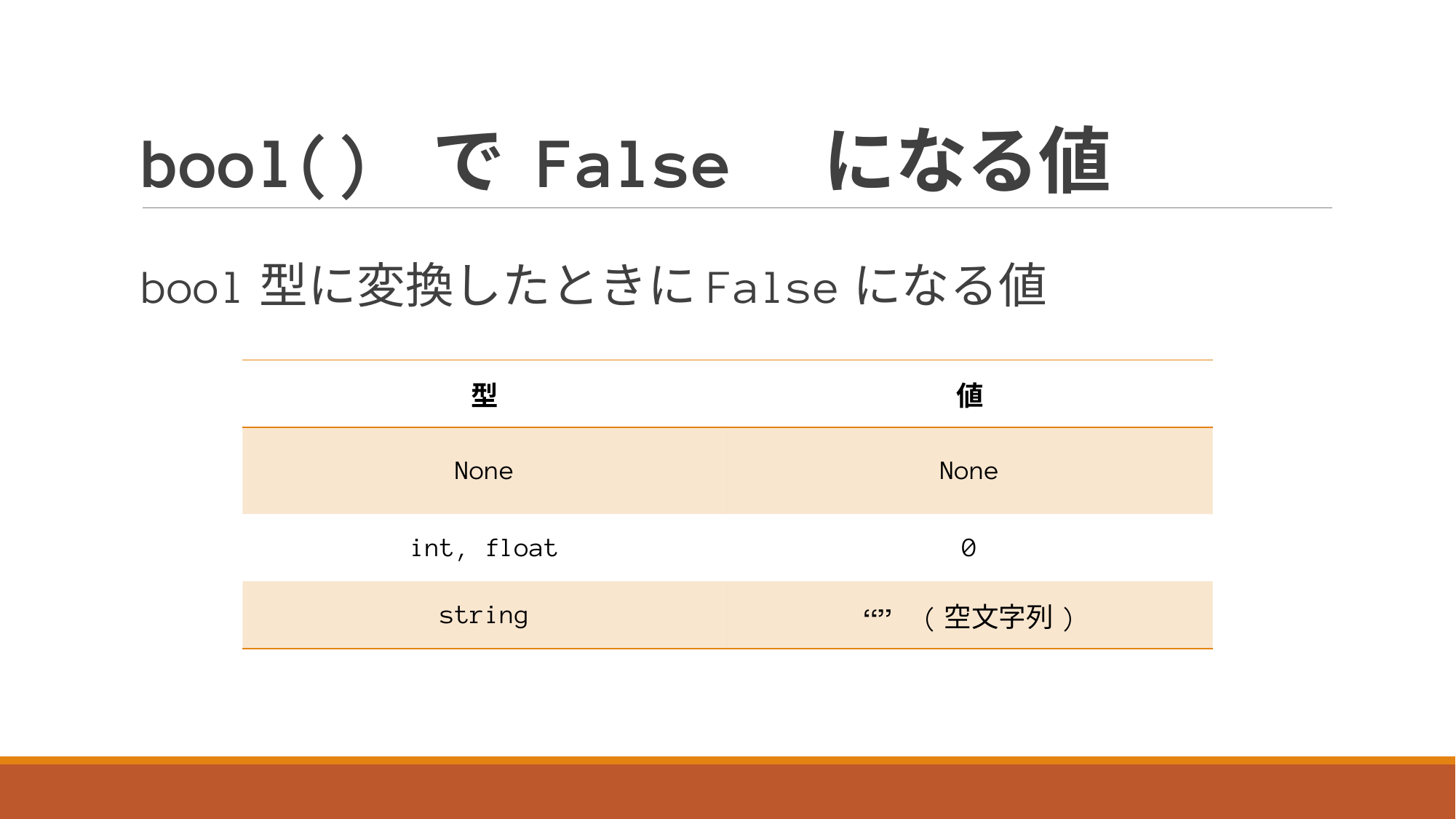

# bool() で False　になる値
bool型に変換したときにFalseになる値

| 型 | 値 |
| --- | --- |
| None | None |
| int, float | 0 |
| string | “” (空文字列) |